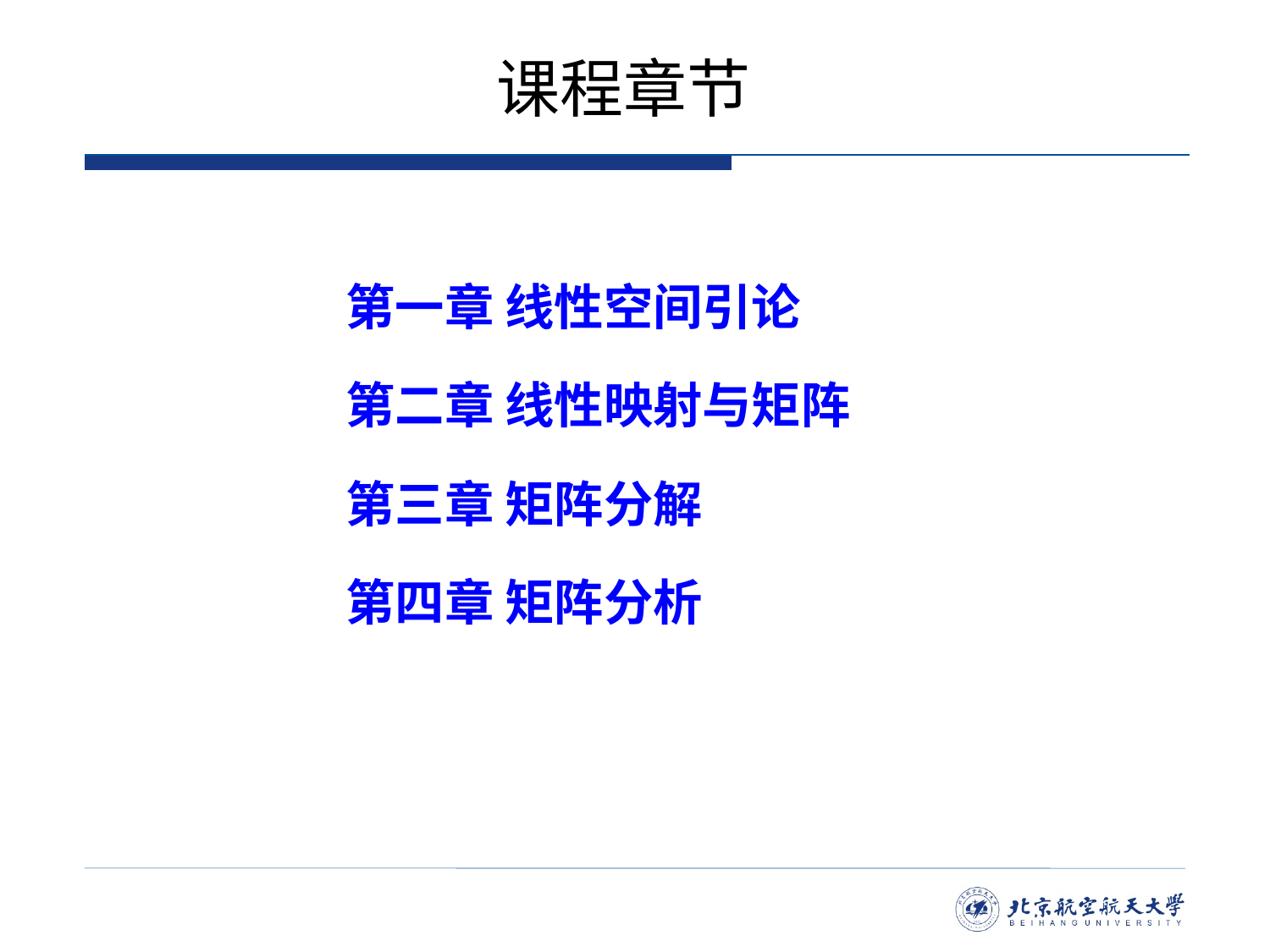

# 课程章节

第一章 线性空间引论
第二章 线性映射与矩阵
第三章 矩阵分解
第四章 矩阵分析